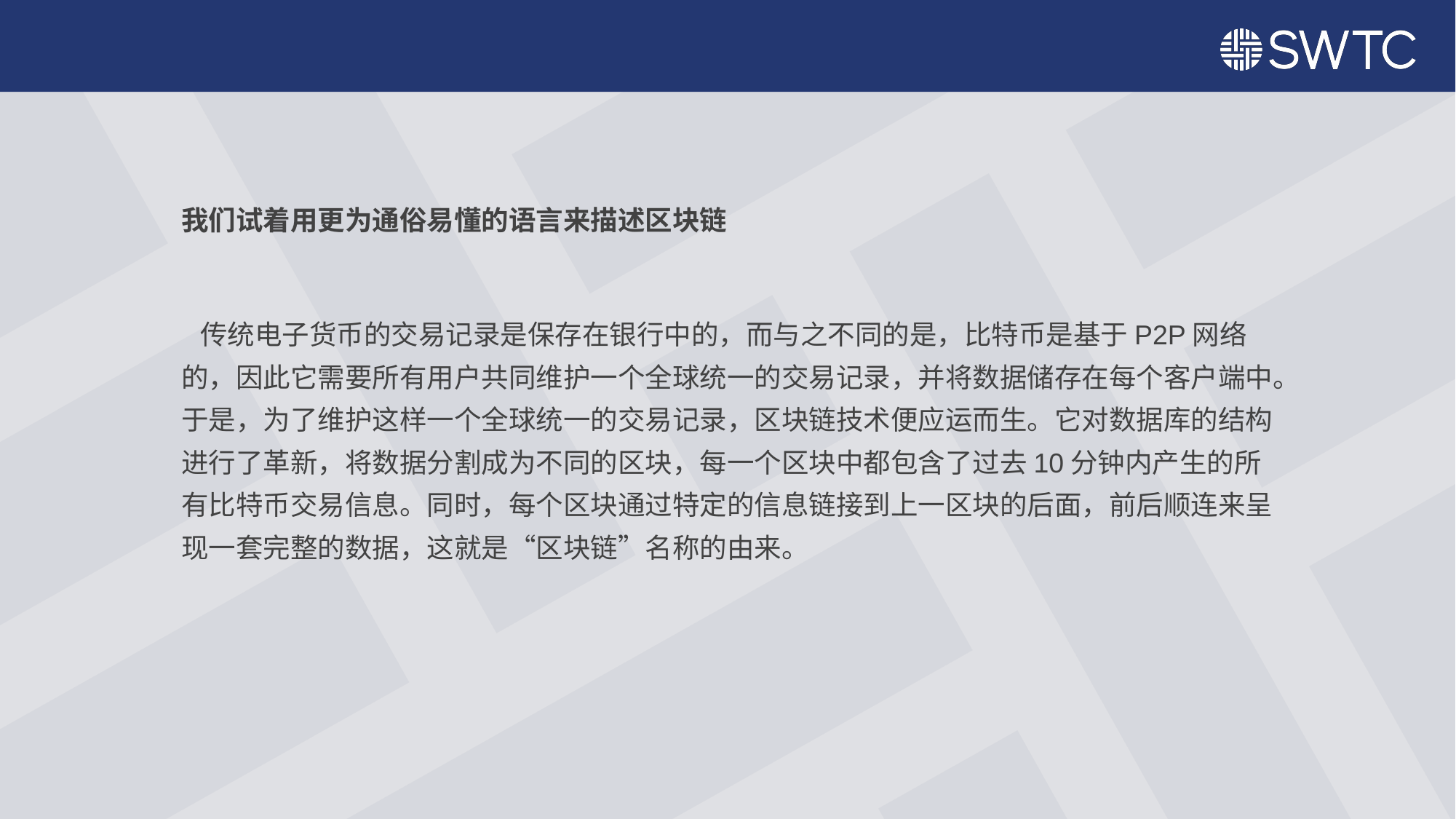

我们试着用更为通俗易懂的语言来描述区块链

  传统电子货币的交易记录是保存在银行中的，而与之不同的是，比特币是基于P2P网络的，因此它需要所有用户共同维护一个全球统一的交易记录，并将数据储存在每个客户端中。于是，为了维护这样一个全球统一的交易记录，区块链技术便应运而生。它对数据库的结构进行了革新，将数据分割成为不同的区块，每一个区块中都包含了过去10分钟内产生的所有比特币交易信息。同时，每个区块通过特定的信息链接到上一区块的后面，前后顺连来呈现一套完整的数据，这就是“区块链”名称的由来。